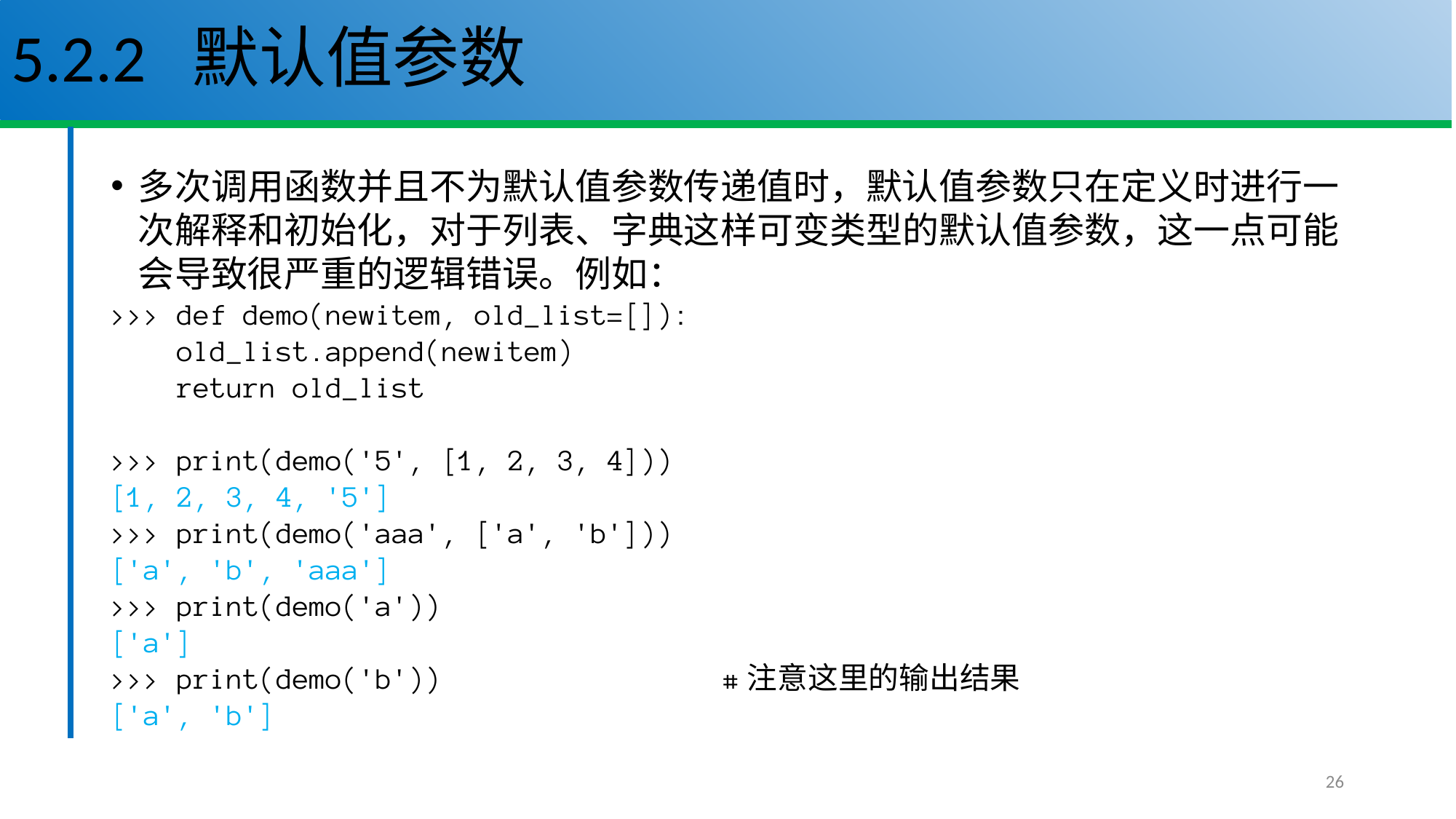

# 5.2.2  默认值参数
多次调用函数并且不为默认值参数传递值时，默认值参数只在定义时进行一次解释和初始化，对于列表、字典这样可变类型的默认值参数，这一点可能会导致很严重的逻辑错误。例如：
>>> def demo(newitem, old_list=[]):
    old_list.append(newitem)
    return old_list

>>> print(demo('5', [1, 2, 3, 4]))
[1, 2, 3, 4, '5']
>>> print(demo('aaa', ['a', 'b']))
['a', 'b', 'aaa']
>>> print(demo('a'))
['a']
>>> print(demo('b'))                 #注意这里的输出结果
['a', 'b']
26